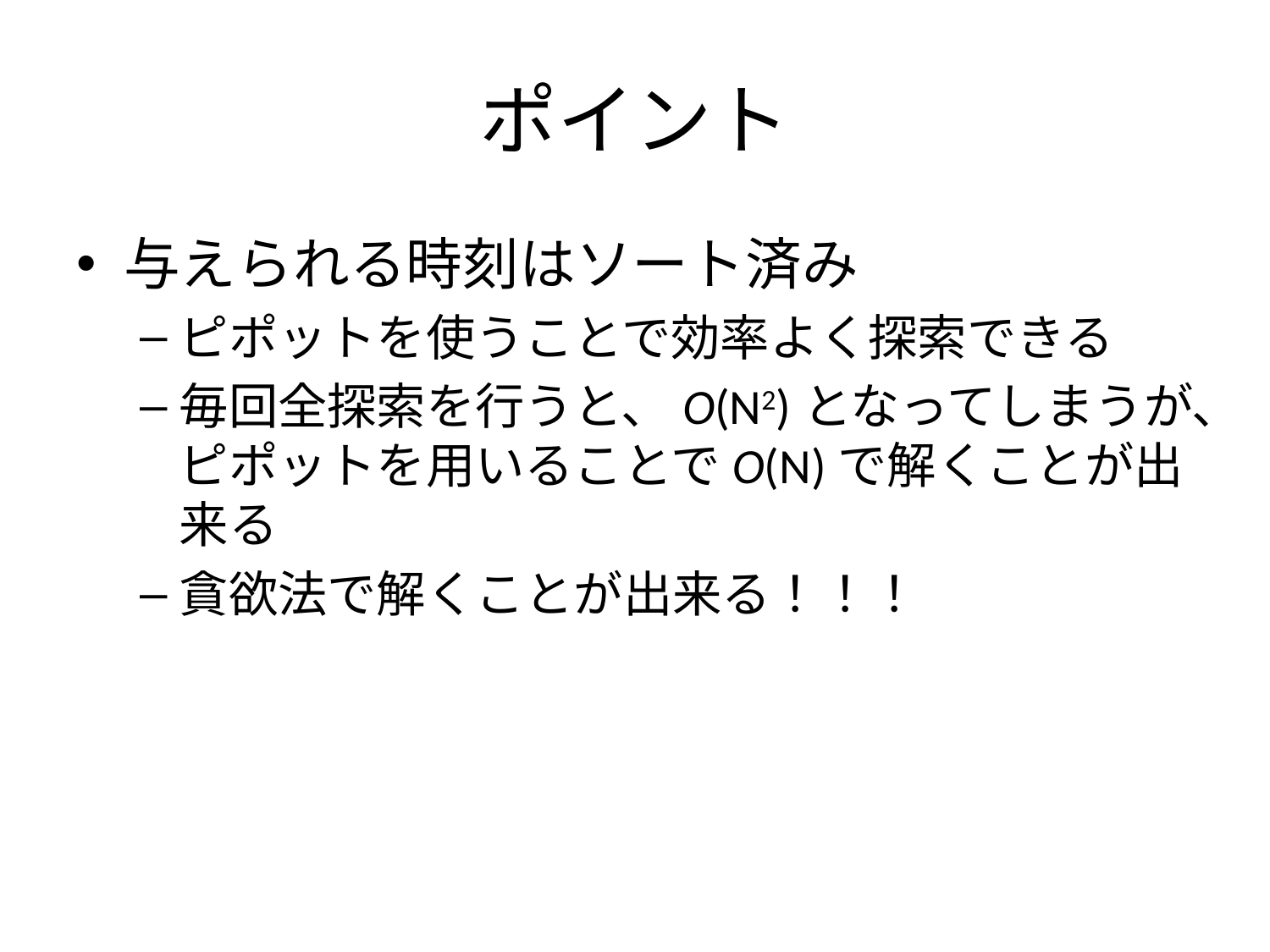

# ポイント
与えられる時刻はソート済み
ピポットを使うことで効率よく探索できる
毎回全探索を行うと、O(N2)となってしまうが、ピポットを用いることでO(N)で解くことが出来る
貪欲法で解くことが出来る！！！